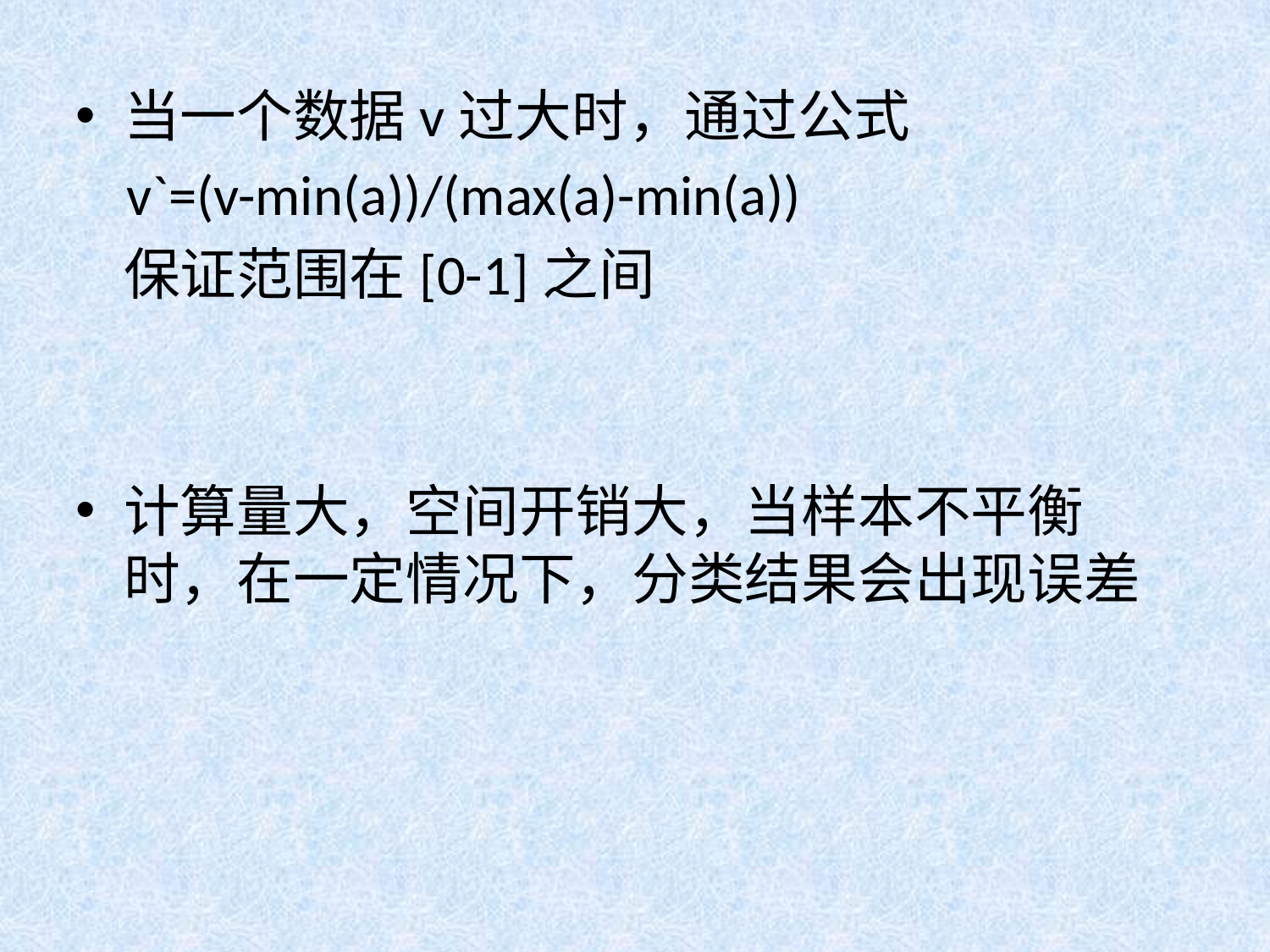

当一个数据v过大时，通过公式
    v`=(v-min(a))/(max(a)-min(a))
	保证范围在[0-1]之间

计算量大，空间开销大，当样本不平衡时，在一定情况下，分类结果会出现误差